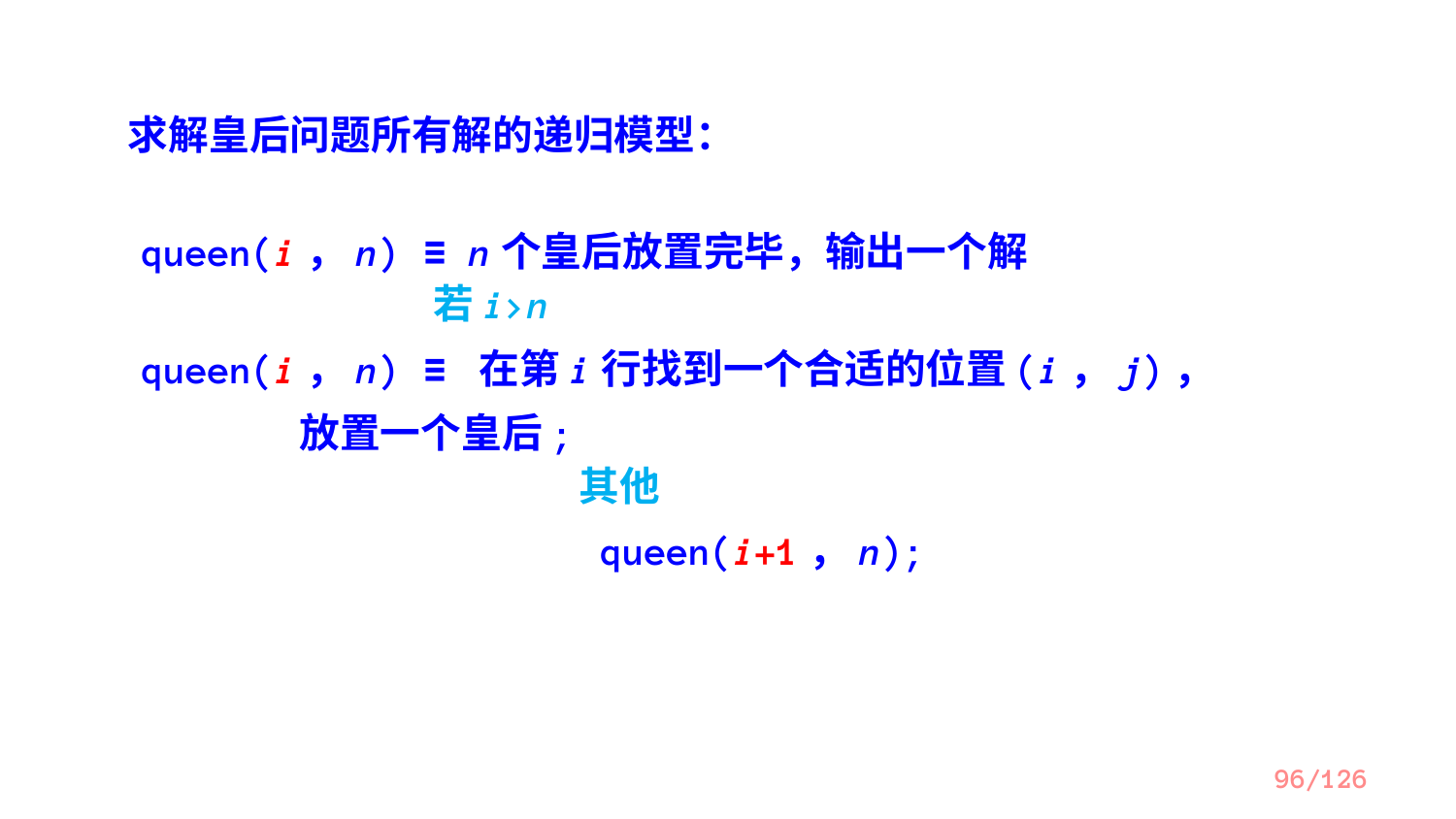

求解皇后问题所有解的递归模型：
queen(i，n) ≡ n个皇后放置完毕，输出一个解				若i>n
queen(i，n) ≡ 在第i行找到一个合适的位置(i，j)，
                放置一个皇后;									其他
           		 queen(i+1，n);
96/126